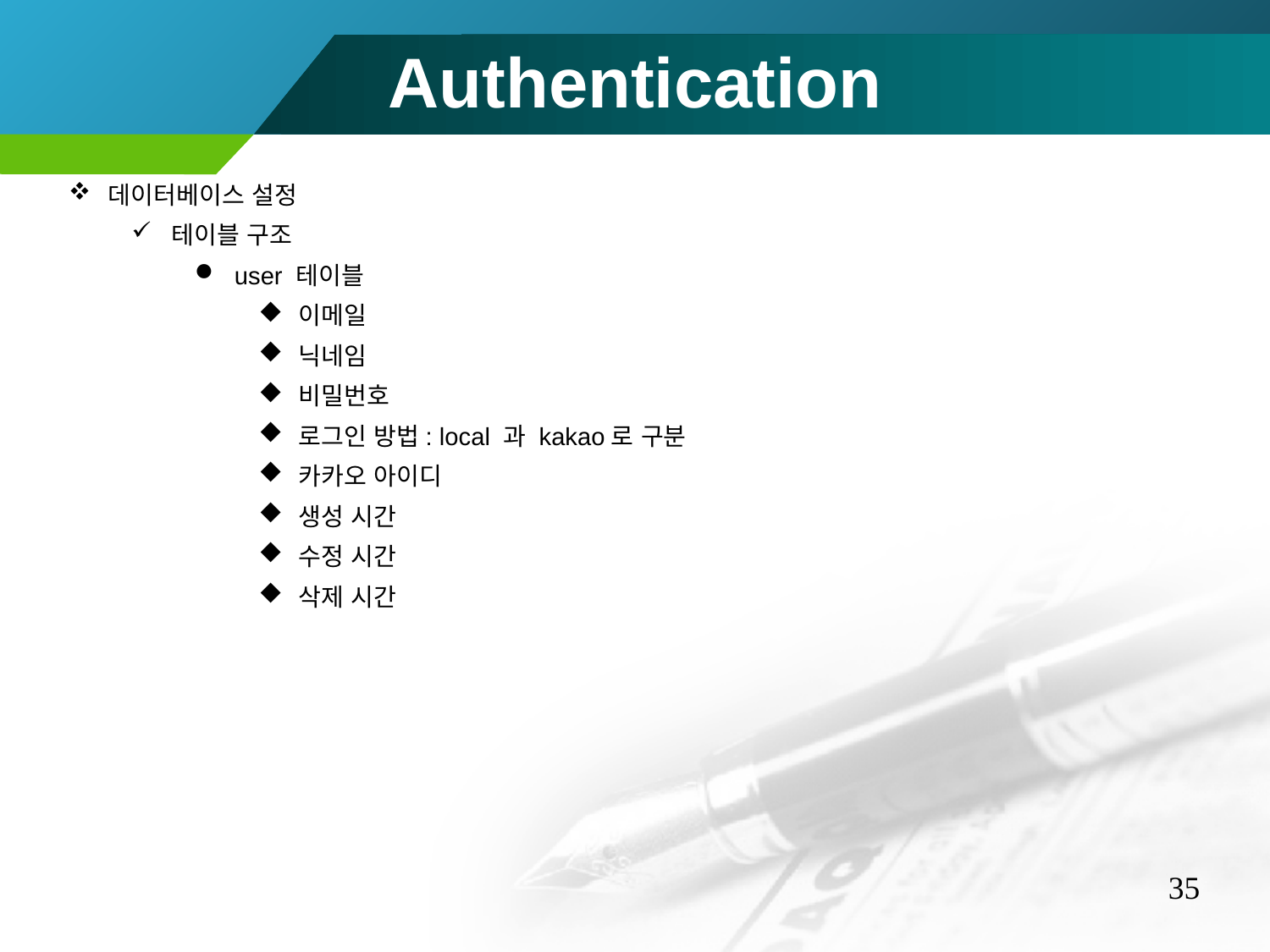

Authentication
데이터베이스 설정
테이블 구조
user 테이블
이메일
닉네임
비밀번호
로그인 방법: local 과 kakao로 구분
카카오 아이디
생성 시간
수정 시간
삭제 시간

35